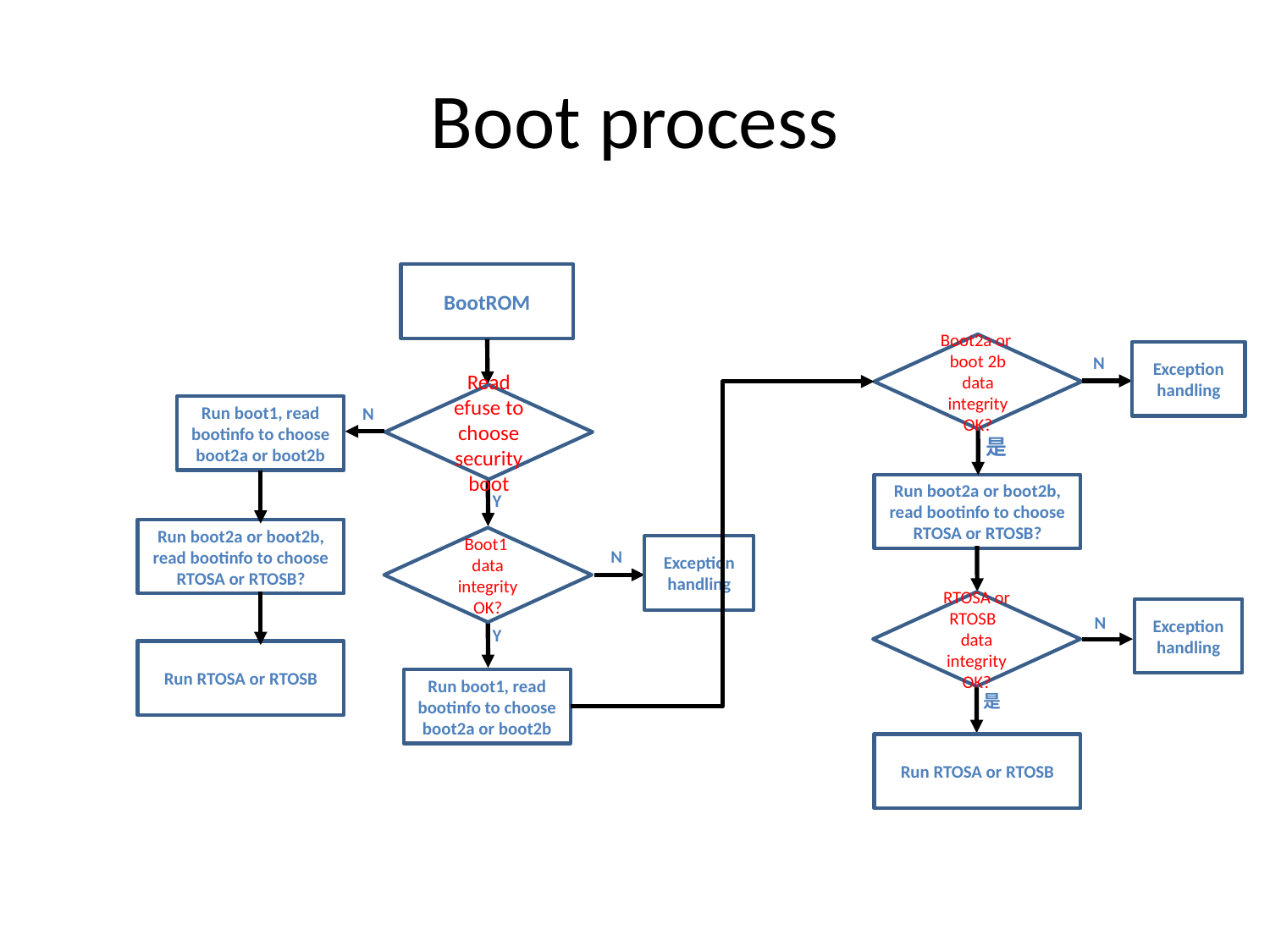

# Boot process
BootROM
Boot2a or  boot 2b data integrity OK?
Exception handling
N
Read efuse to choose security boot
Run boot1, read bootinfo to choose boot2a or boot2b
N
是
Run boot2a or boot2b, read bootinfo to choose RTOSA or RTOSB?
Y
Run boot2a or boot2b, read bootinfo to choose RTOSA or RTOSB?
Boot1  data integrity OK?
Exception handling
N
RTOSA or RTOSB   data integrity OK?
Exception handling
N
Y
Run RTOSA or RTOSB
Run boot1, read bootinfo to choose boot2a or boot2b
是
Run RTOSA or RTOSB